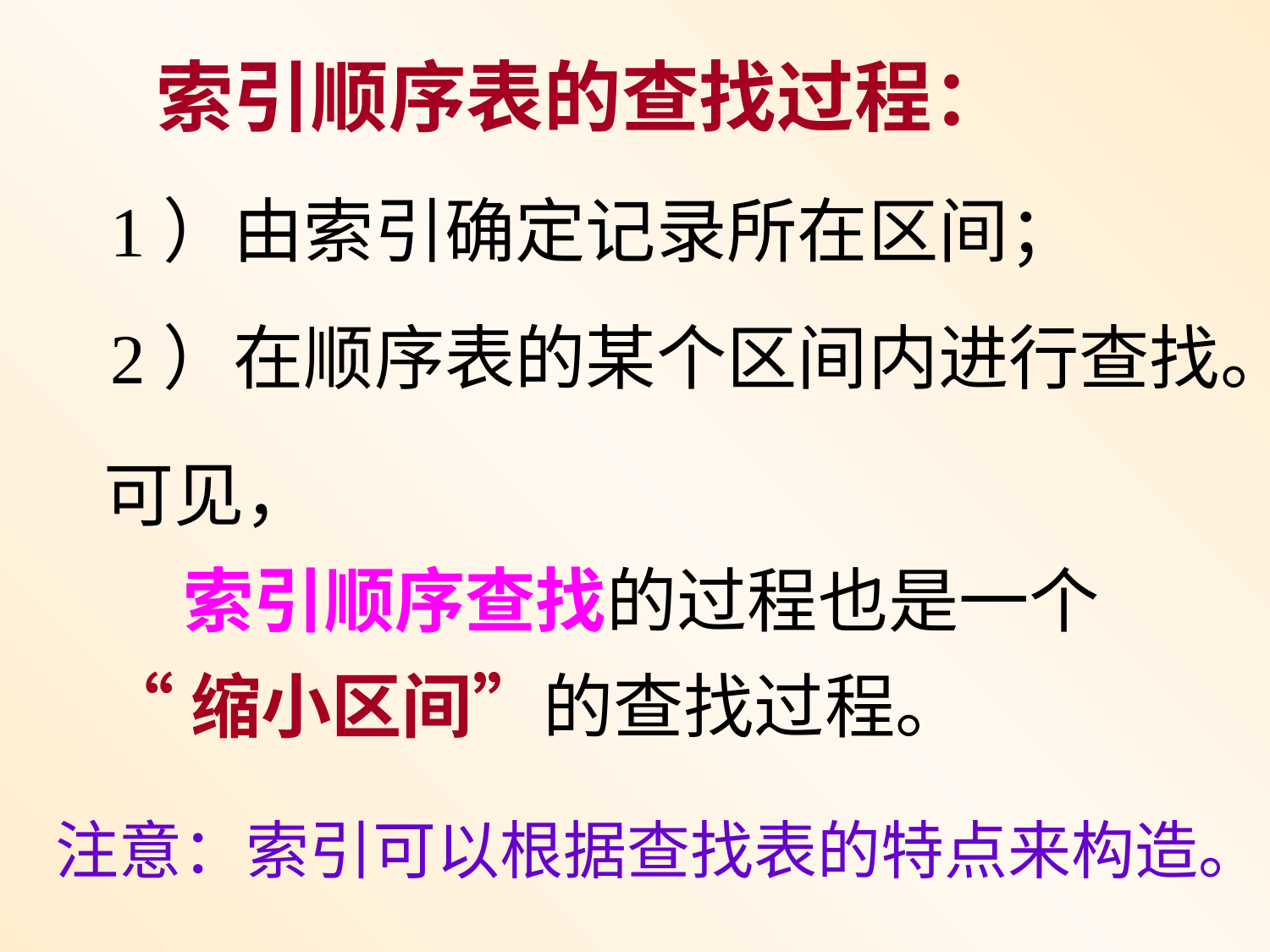

索引顺序表的查找过程：
1）由索引确定记录所在区间；
2）在顺序表的某个区间内进行查找。
可见，
    索引顺序查找的过程也是一个
“缩小区间”的查找过程。
注意：索引可以根据查找表的特点来构造。